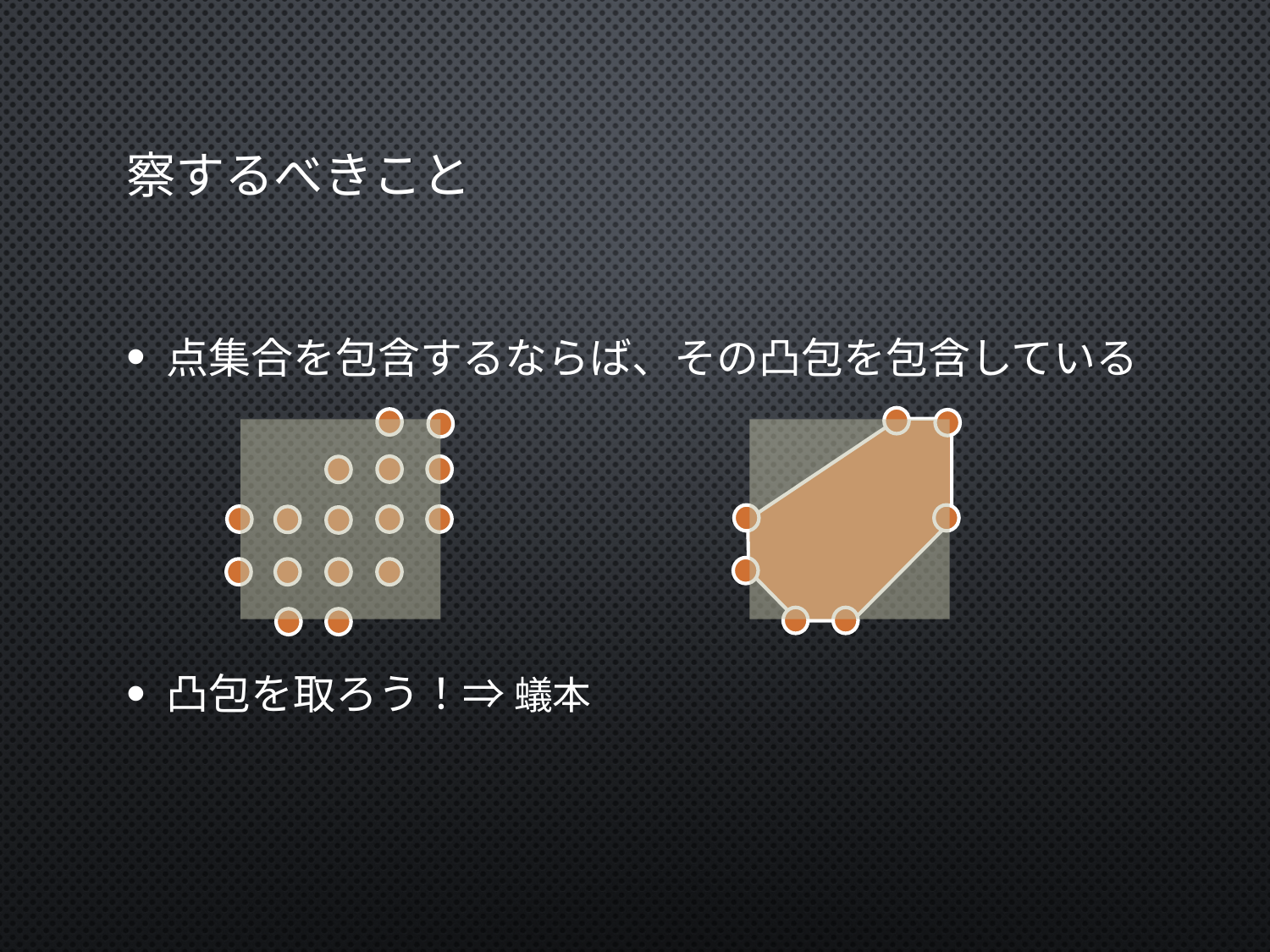

# 察するべきこと
点集合を包含するならば、その凸包を包含している

凸包を取ろう！⇒ 蟻本